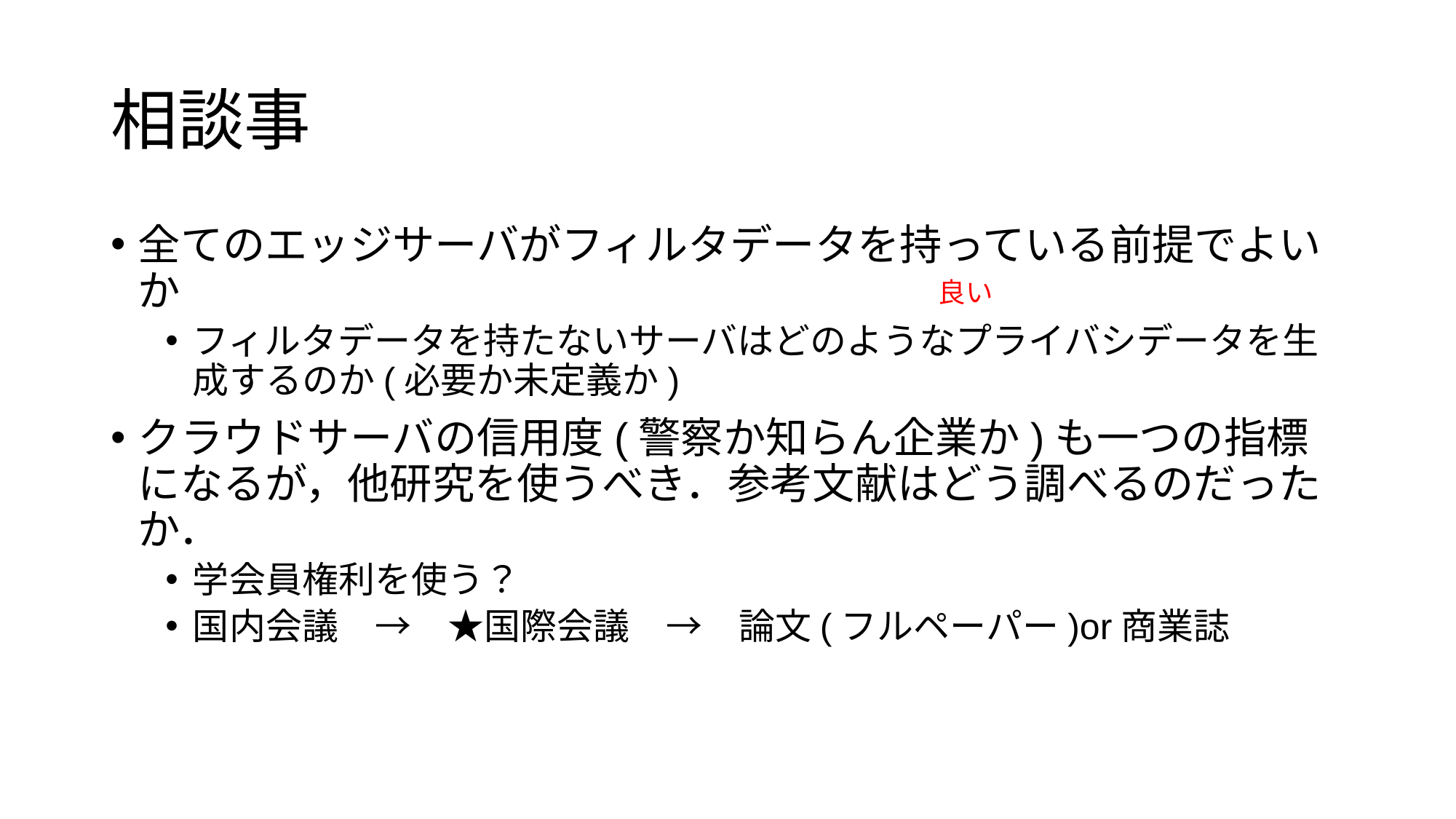

# 相談事
全てのエッジサーバがフィルタデータを持っている前提でよいか
フィルタデータを持たないサーバはどのようなプライバシデータを生成するのか(必要か未定義か)
クラウドサーバの信用度(警察か知らん企業か)も一つの指標になるが，他研究を使うべき．参考文献はどう調べるのだったか．
学会員権利を使う？
国内会議　→　★国際会議　→　論文(フルペーパー)or商業誌
良い